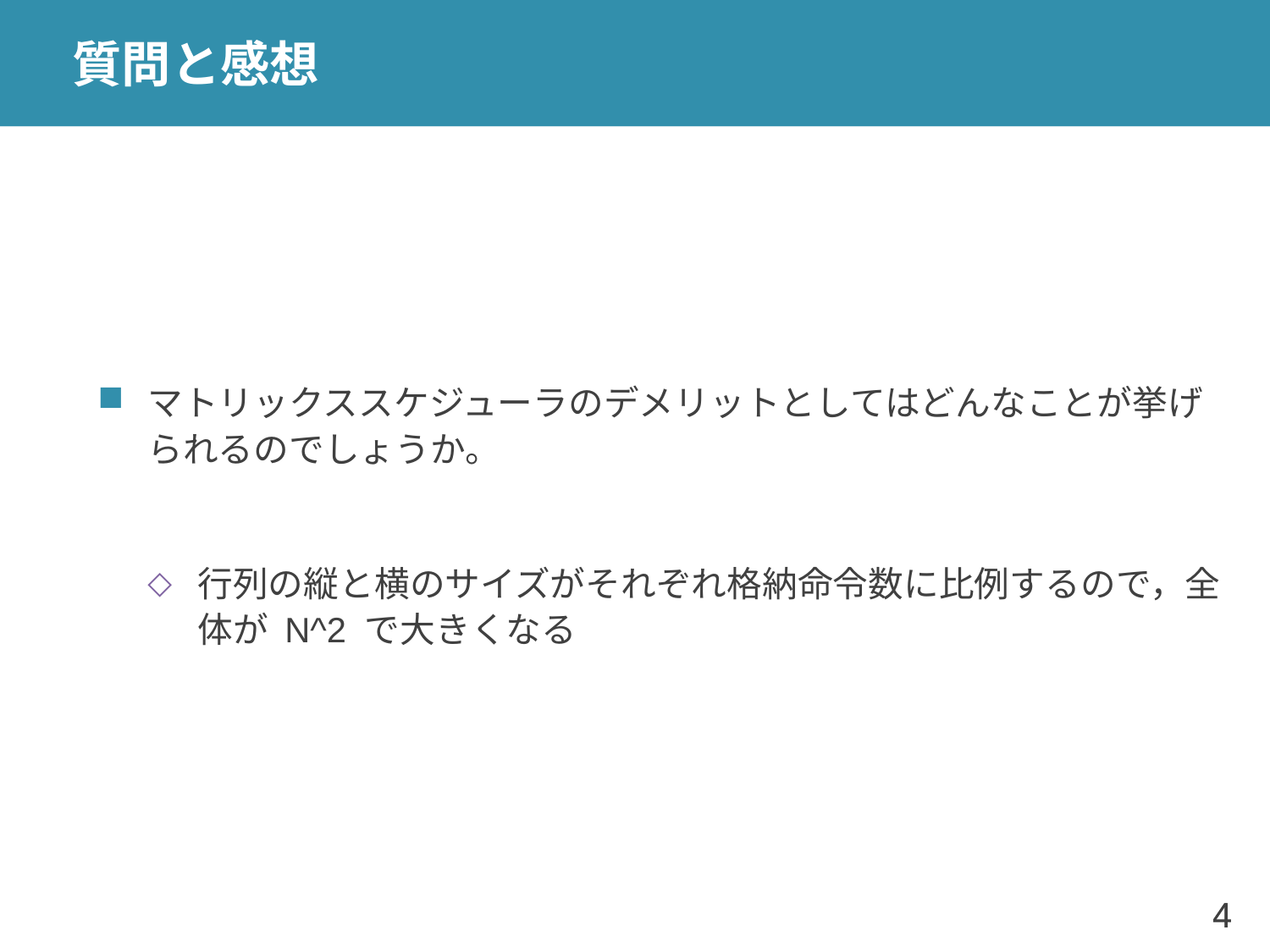

# 質問と感想
マトリックススケジューラのデメリットとしてはどんなことが挙げられるのでしょうか。

行列の縦と横のサイズがそれぞれ格納命令数に比例するので，全体が N^2 で大きくなる